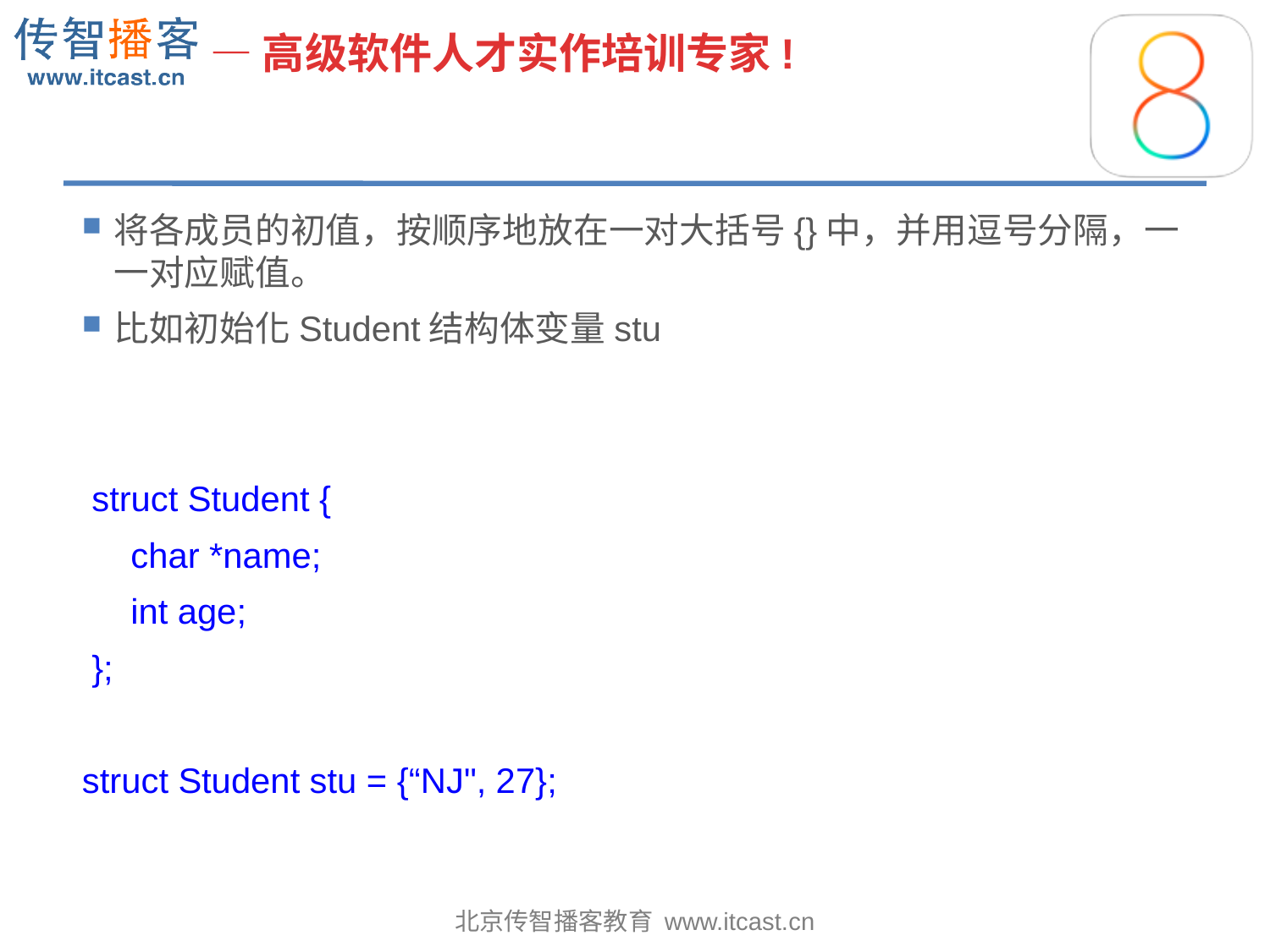

#
将各成员的初值，按顺序地放在一对大括号{}中，并用逗号分隔，一一对应赋值。
比如初始化Student结构体变量stu

 struct Student {
     char *name;
     int age;
 };

struct Student stu = {“NJ", 27};